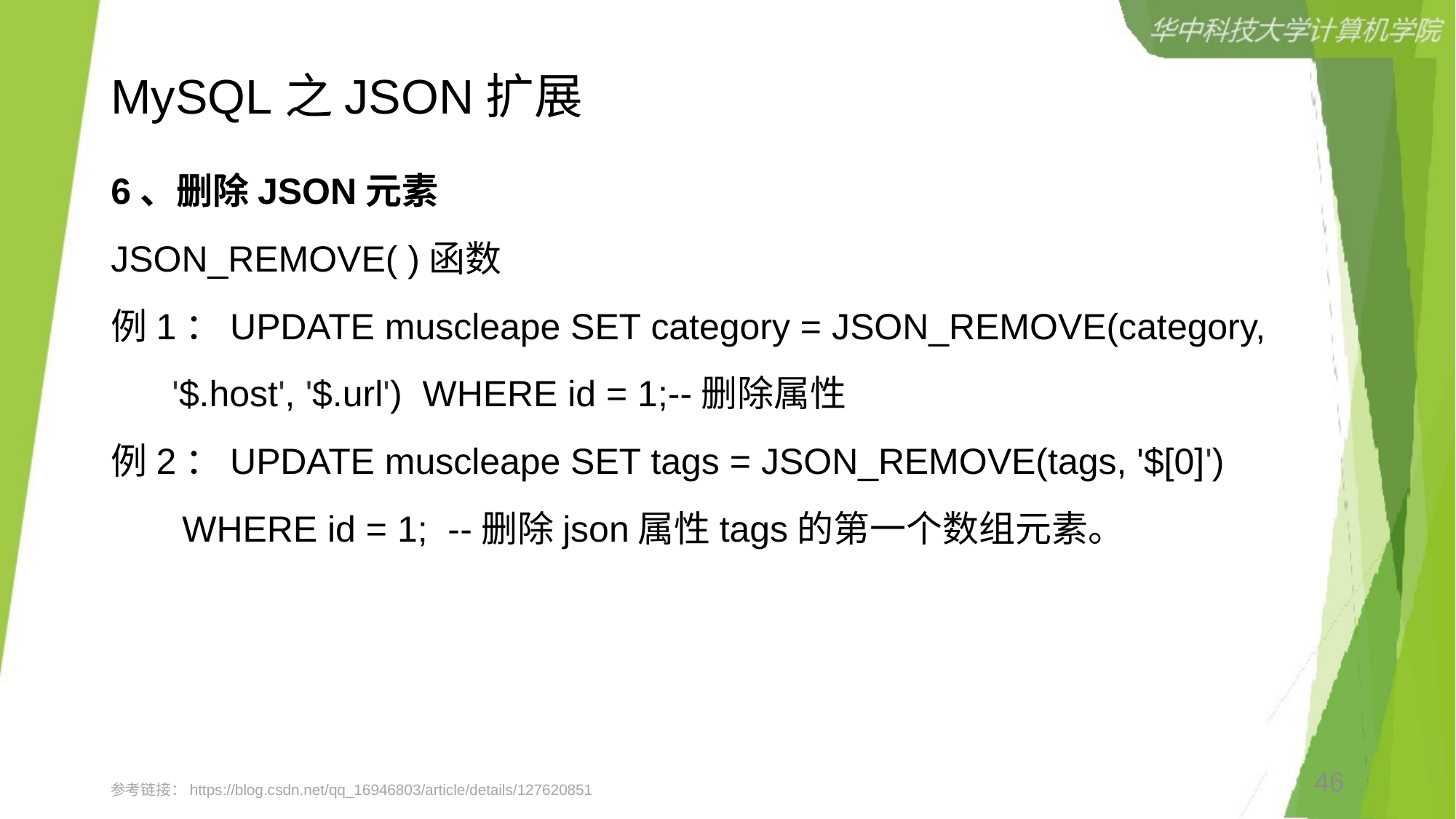

# MySQL之JSON扩展
6、删除JSON元素
JSON_REMOVE( )函数
例1：UPDATE muscleape SET category = JSON_REMOVE(category,
      '$.host', '$.url')  WHERE id = 1;--删除属性
例2：UPDATE muscleape SET tags = JSON_REMOVE(tags, '$[0]')
       WHERE id = 1;  --删除json属性tags的第一个数组元素。
46
参考链接：https://blog.csdn.net/qq_16946803/article/details/127620851